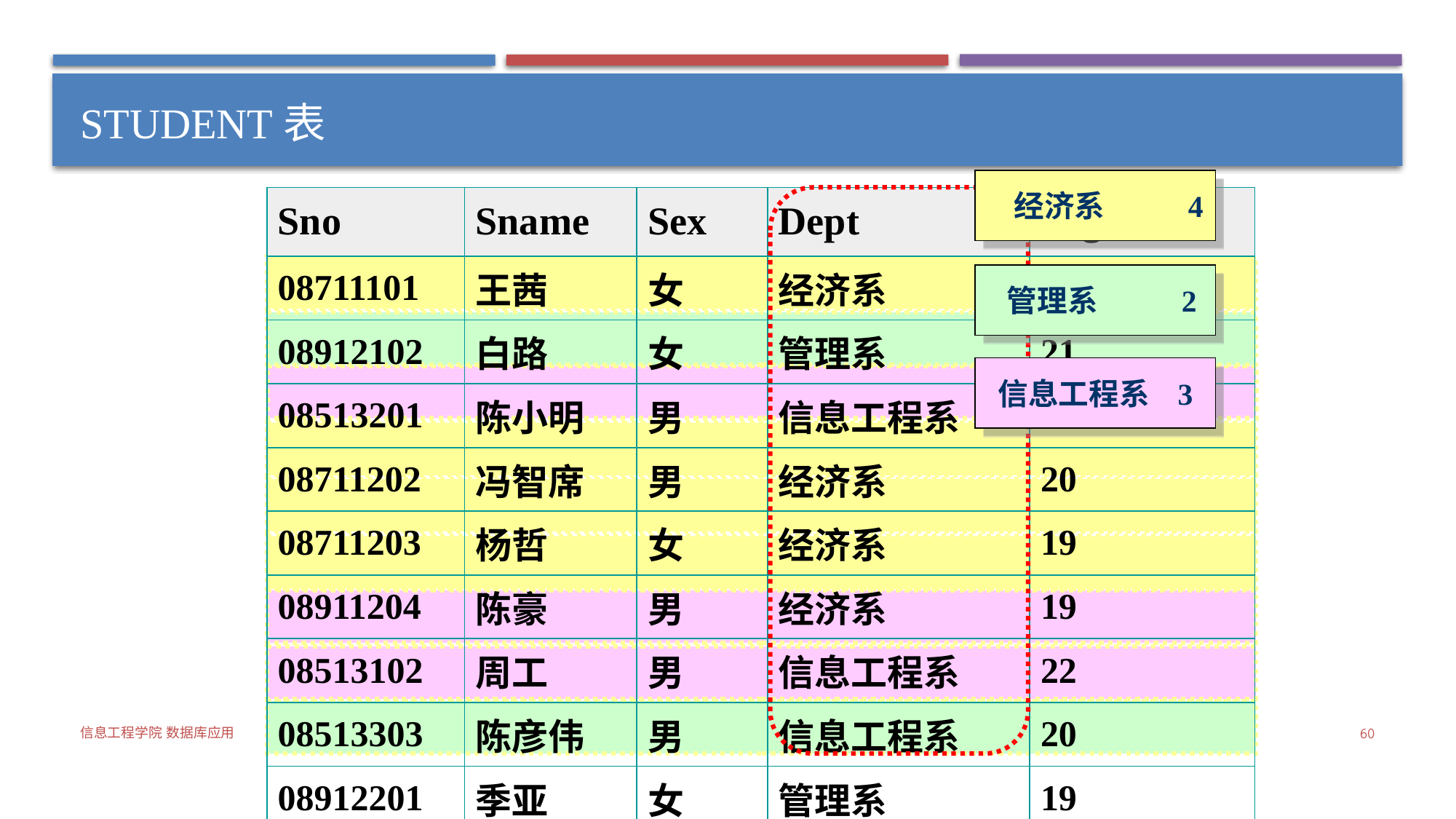

# Student表
   经济系           4
| Sno | Sname | Sex | Dept | Sage |
| --- | --- | --- | --- | --- |
| 08711101 | 王茜 | 女 | 经济系 | 20 |
| 08912102 | 白路 | 女 | 管理系 | 21 |
| 08513201 | 陈小明 | 男 | 信息工程系 | 20 |
| 08711202 | 冯智席 | 男 | 经济系 | 20 |
| 08711203 | 杨哲 | 女 | 经济系 | 19 |
| 08911204 | 陈豪 | 男 | 经济系 | 19 |
| 08513102 | 周工 | 男 | 信息工程系 | 22 |
| 08513303 | 陈彦伟 | 男 | 信息工程系 | 20 |
| 08912201 | 季亚 | 女 | 管理系 | 19 |

  管理系           2

信息工程系   3

信息工程学院 数据库应用
60